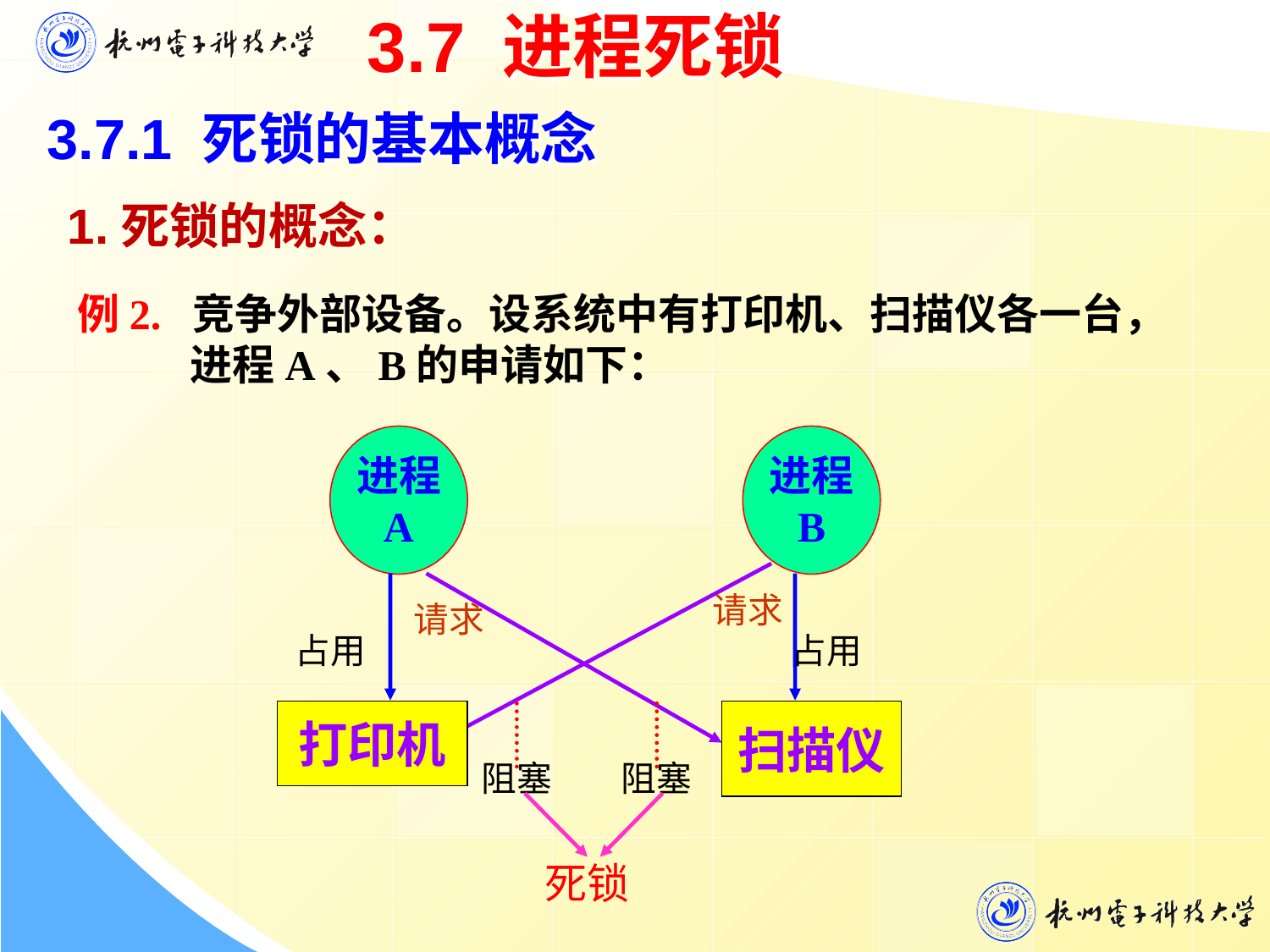

3.7 进程死锁
3.7.1 死锁的基本概念
1.死锁的概念：
例2.  竞争外部设备。设系统中有打印机、扫描仪各一台，进程A、B的申请如下：
进程
A
进程
B

请求

占用

请求

占用
打印机
扫描仪

阻塞

阻塞

死锁